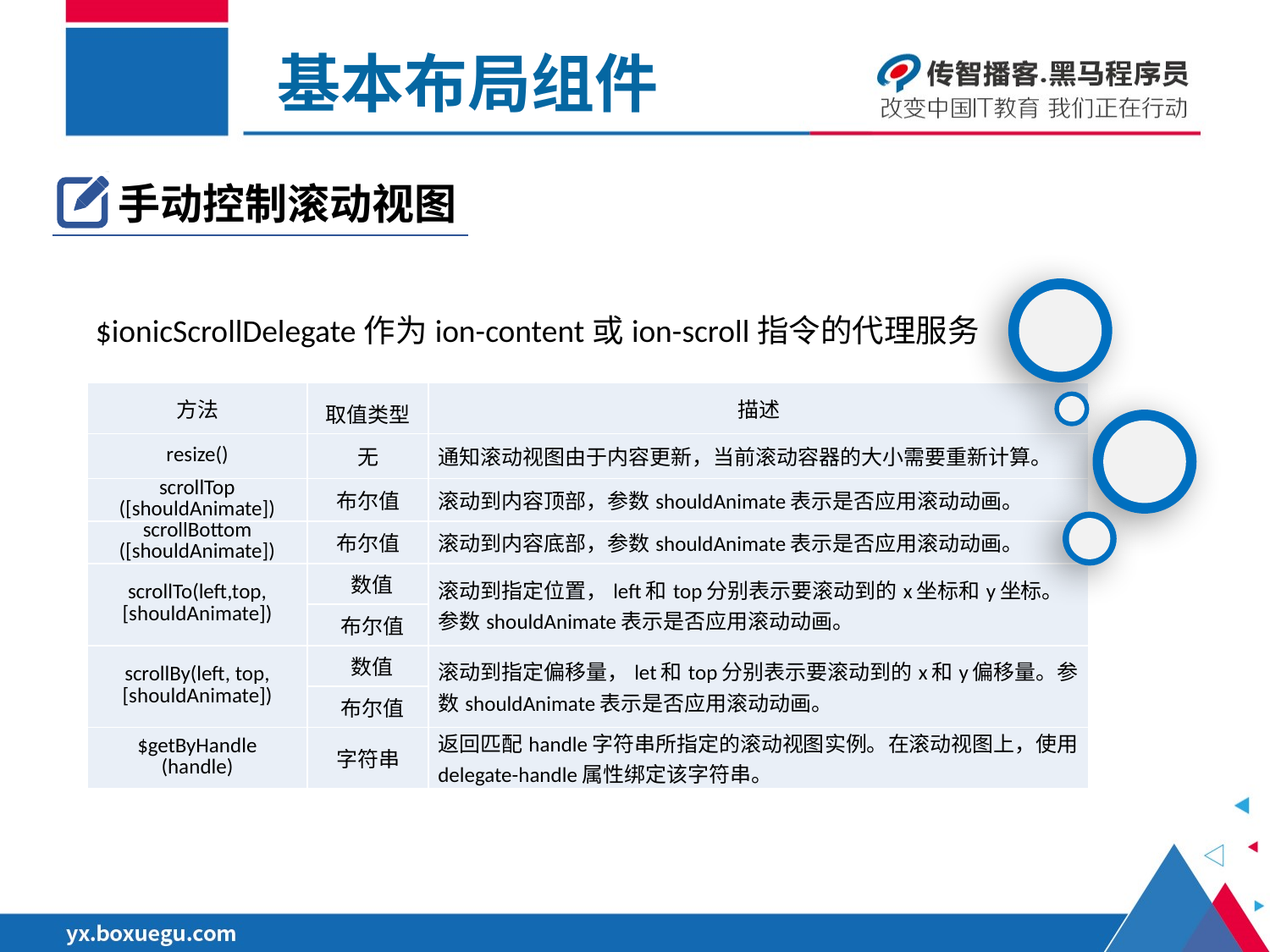

基本布局组件
手动控制滚动视图

$ionicScrollDelegate作为ion-content或ion-scroll指令的代理服务
| 方法 | 取值类型 | 描述 |
| --- | --- | --- |
| resize() | 无 | 通知滚动视图由于内容更新，当前滚动容器的大小需要重新计算。 |
| scrollTop ([shouldAnimate]) | 布尔值 | 滚动到内容顶部，参数shouldAnimate表示是否应用滚动动画。 |
| scrollBottom ([shouldAnimate]) | 布尔值 | 滚动到内容底部，参数shouldAnimate表示是否应用滚动动画。 |
| scrollTo(left,top, [shouldAnimate]) | 数值 | 滚动到指定位置，left和top分别表示要滚动到的x坐标和y坐标。参数shouldAnimate表示是否应用滚动动画。 |
|  | 布尔值 |  |
| scrollBy(left, top, [shouldAnimate]) | 数值 | 滚动到指定偏移量，let和top分别表示要滚动到的x和y偏移量。参数shouldAnimate表示是否应用滚动动画。 |
|  | 布尔值 |  |
| $getByHandle (handle) | 字符串 | 返回匹配handle字符串所指定的滚动视图实例。在滚动视图上，使用delegate-handle属性绑定该字符串。 |